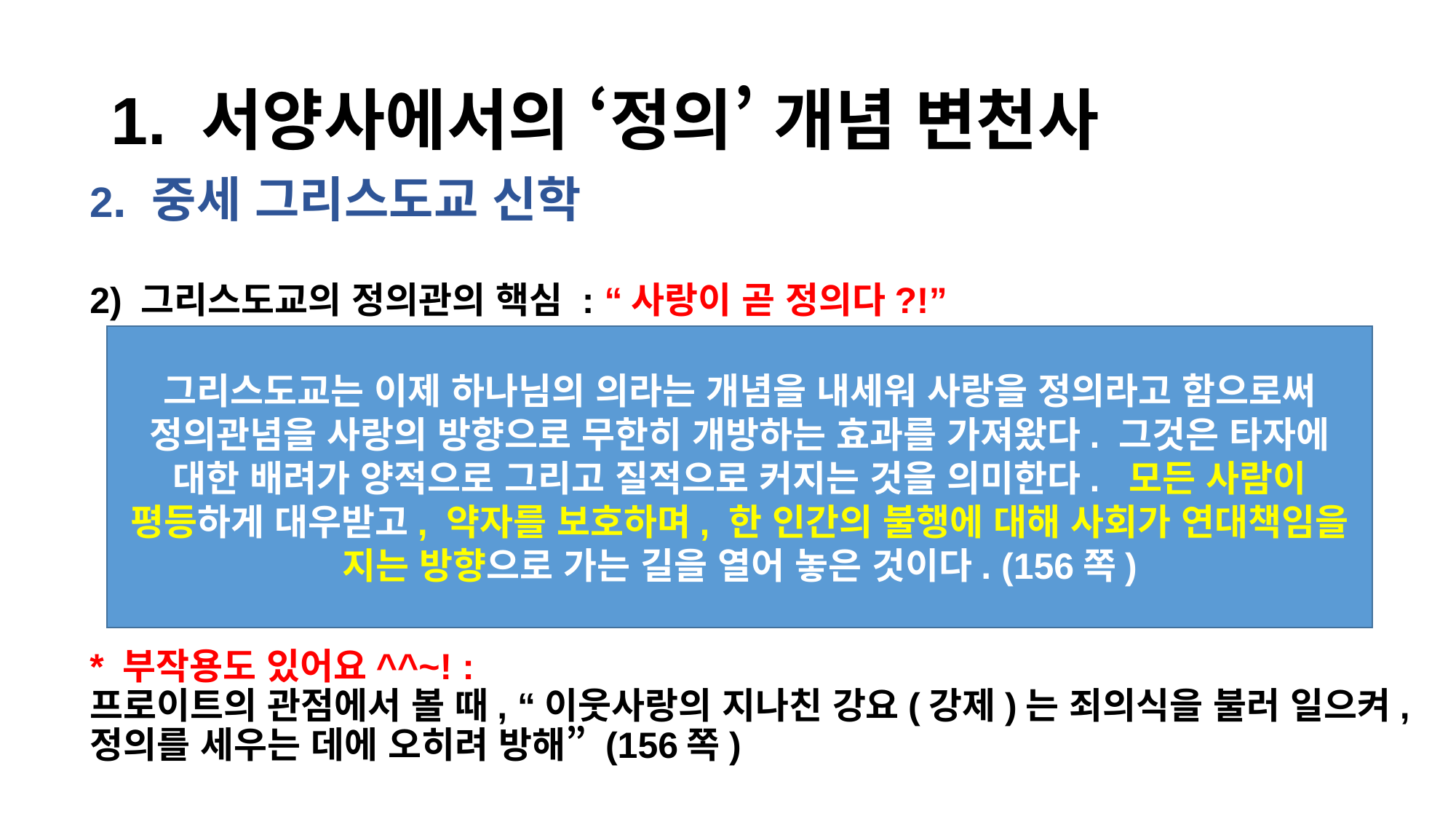

# 1. 서양사에서의 ‘정의’ 개념 변천사
2. 중세 그리스도교 신학
2) 그리스도교의 정의관의 핵심 : “사랑이 곧 정의다?!”

* 부작용도 있어요^^~! :
프로이트의 관점에서 볼 때, “이웃사랑의 지나친 강요(강제)는 죄의식을 불러 일으켜, 정의를 세우는 데에 오히려 방해” (156쪽)
그리스도교는 이제 하나님의 의라는 개념을 내세워 사랑을 정의라고 함으로써 정의관념을 사랑의 방향으로 무한히 개방하는 효과를 가져왔다. 그것은 타자에 대한 배려가 양적으로 그리고 질적으로 커지는 것을 의미한다.  모든 사람이 평등하게 대우받고, 약자를 보호하며, 한 인간의 불행에 대해 사회가 연대책임을 지는 방향으로 가는 길을 열어 놓은 것이다. (156쪽)